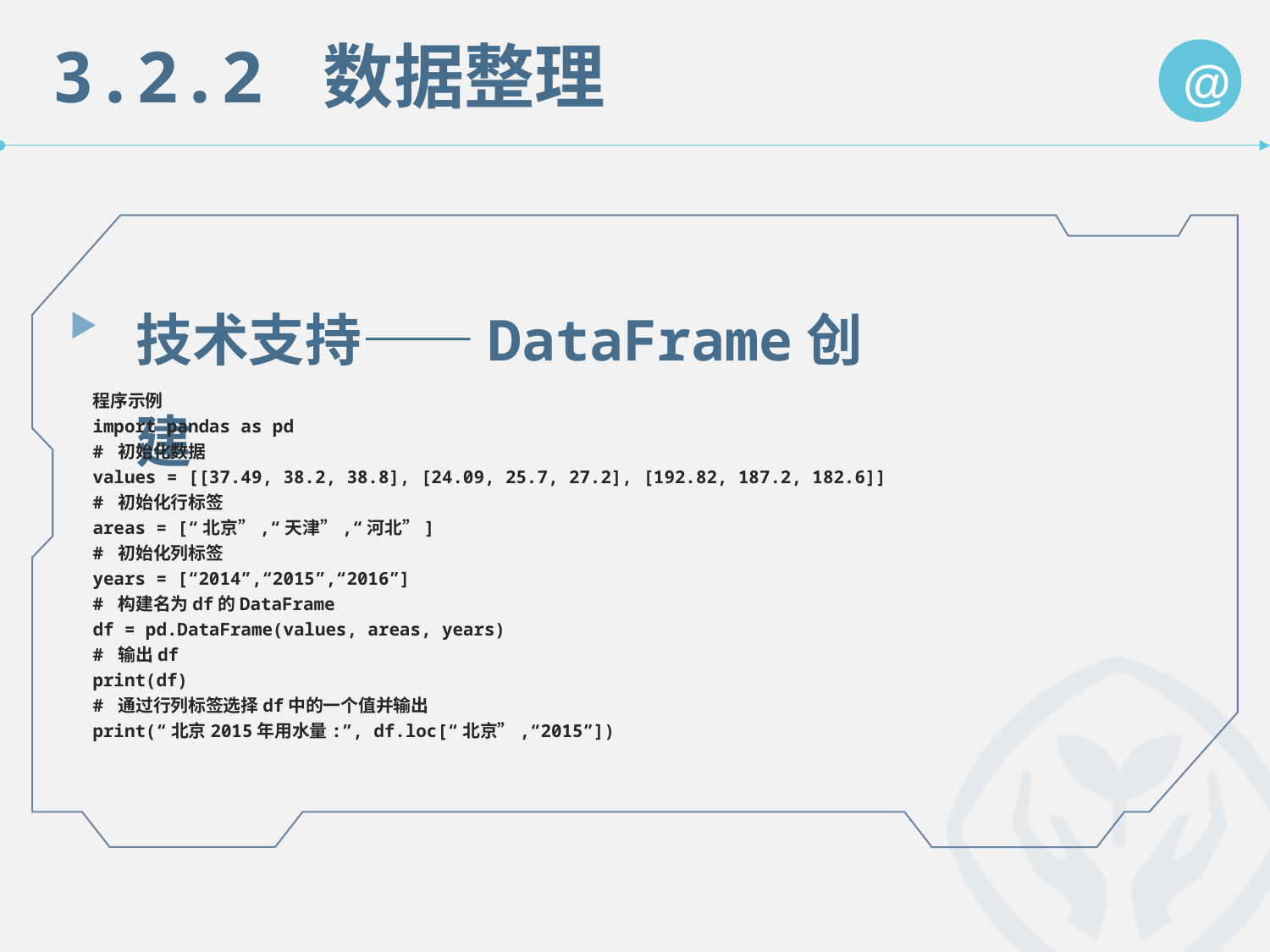

3.2.2 数据整理
@

技术支持——DataFrame创建

程序示例
import pandas as pd
# 初始化数据
values = [[37.49, 38.2, 38.8], [24.09, 25.7, 27.2], [192.82, 187.2, 182.6]]
# 初始化行标签
areas = [“北京”,“天津”,“河北”]
# 初始化列标签
years = [“2014”,“2015”,“2016”]
# 构建名为df的DataFrame
df = pd.DataFrame(values, areas, years)
# 输出df
print(df)
# 通过行列标签选择df中的一个值并输出
print(“北京2015年用水量:”, df.loc[“北京”,“2015”])